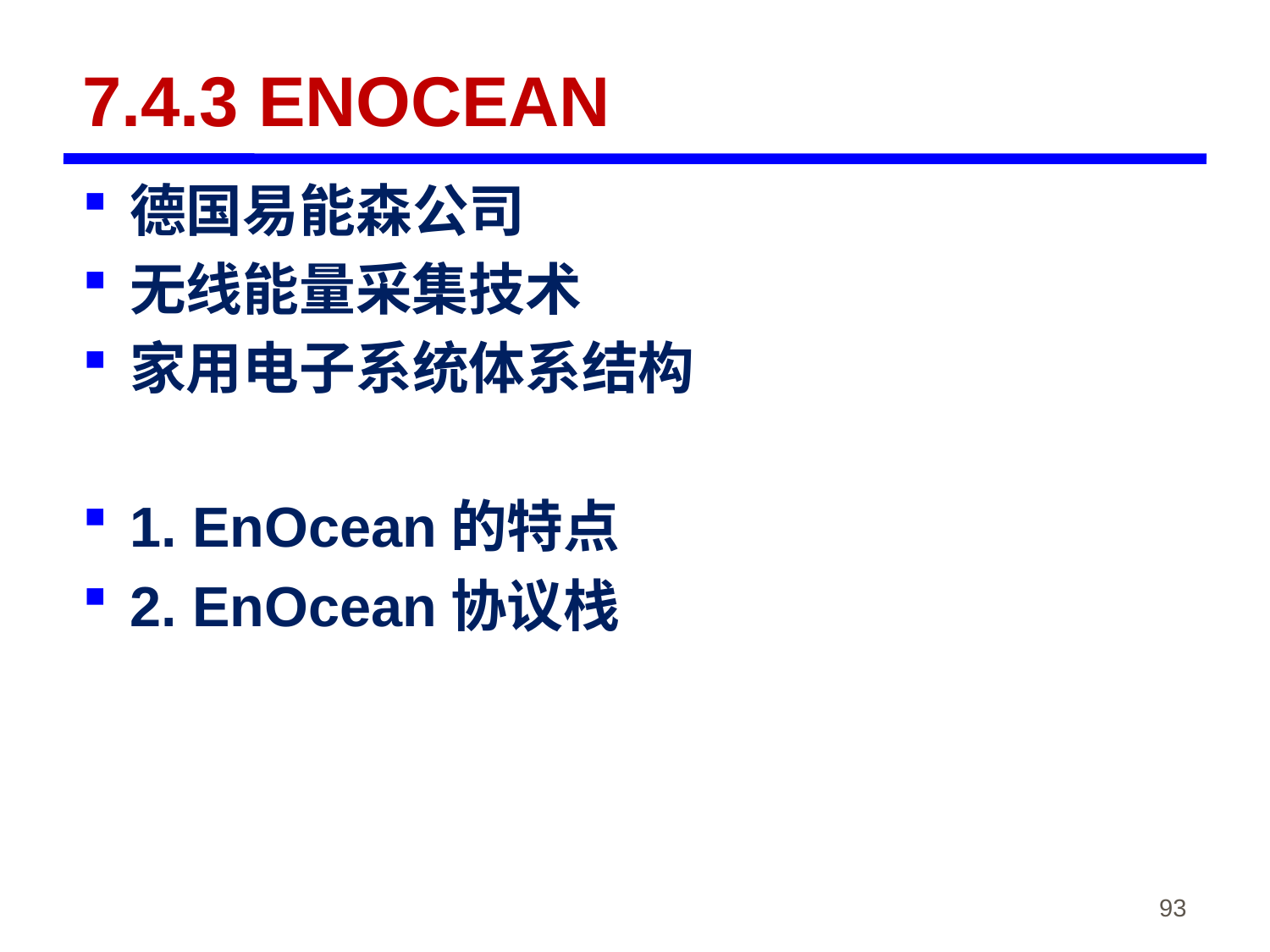

# 7.4.3 EnOcean
德国易能森公司
无线能量采集技术
家用电子系统体系结构

1. EnOcean的特点
2. EnOcean协议栈

《物联网概论》-韩毅刚
93